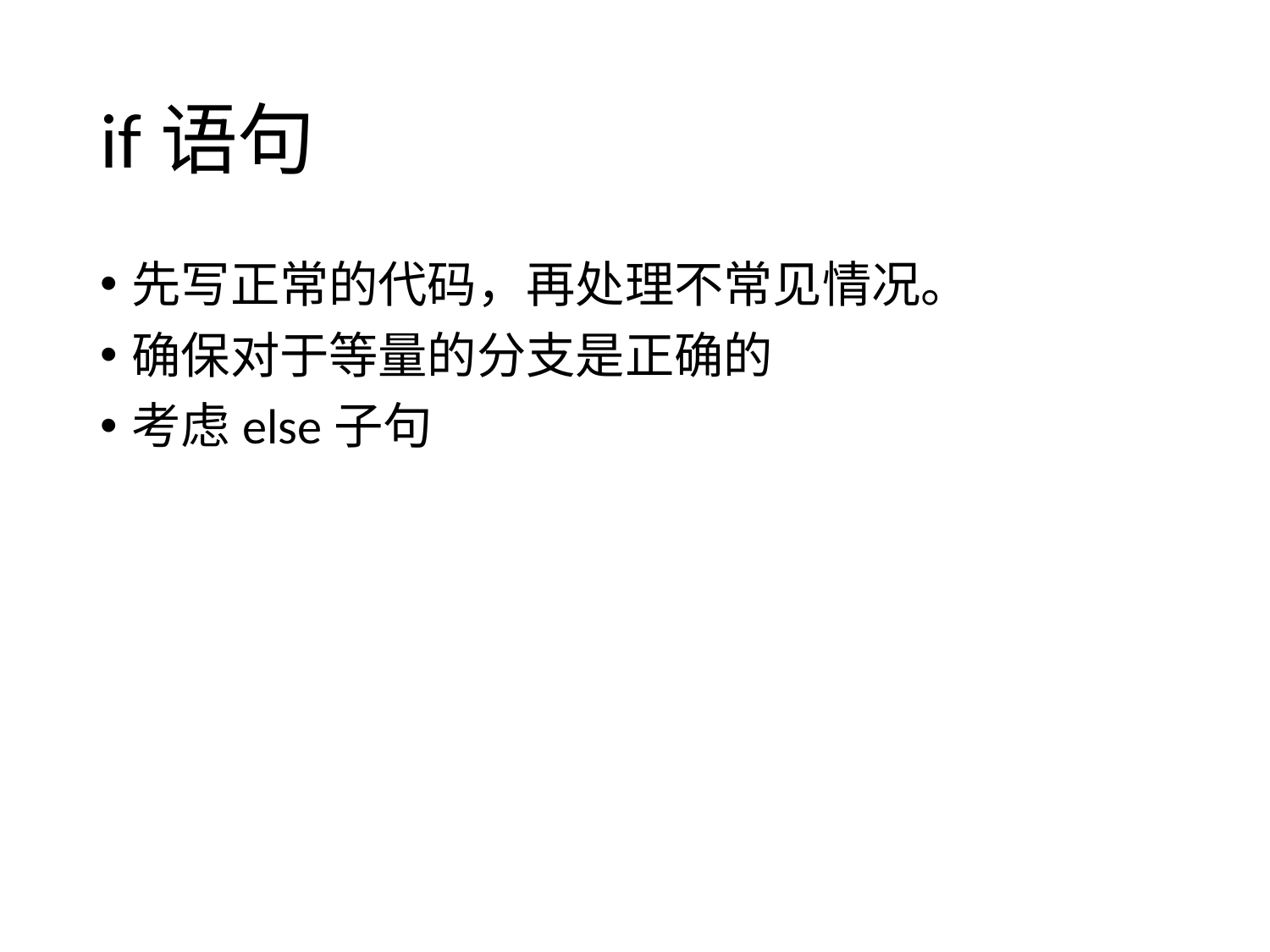

# if语句
先写正常的代码，再处理不常见情况。
确保对于等量的分支是正确的
考虑else子句